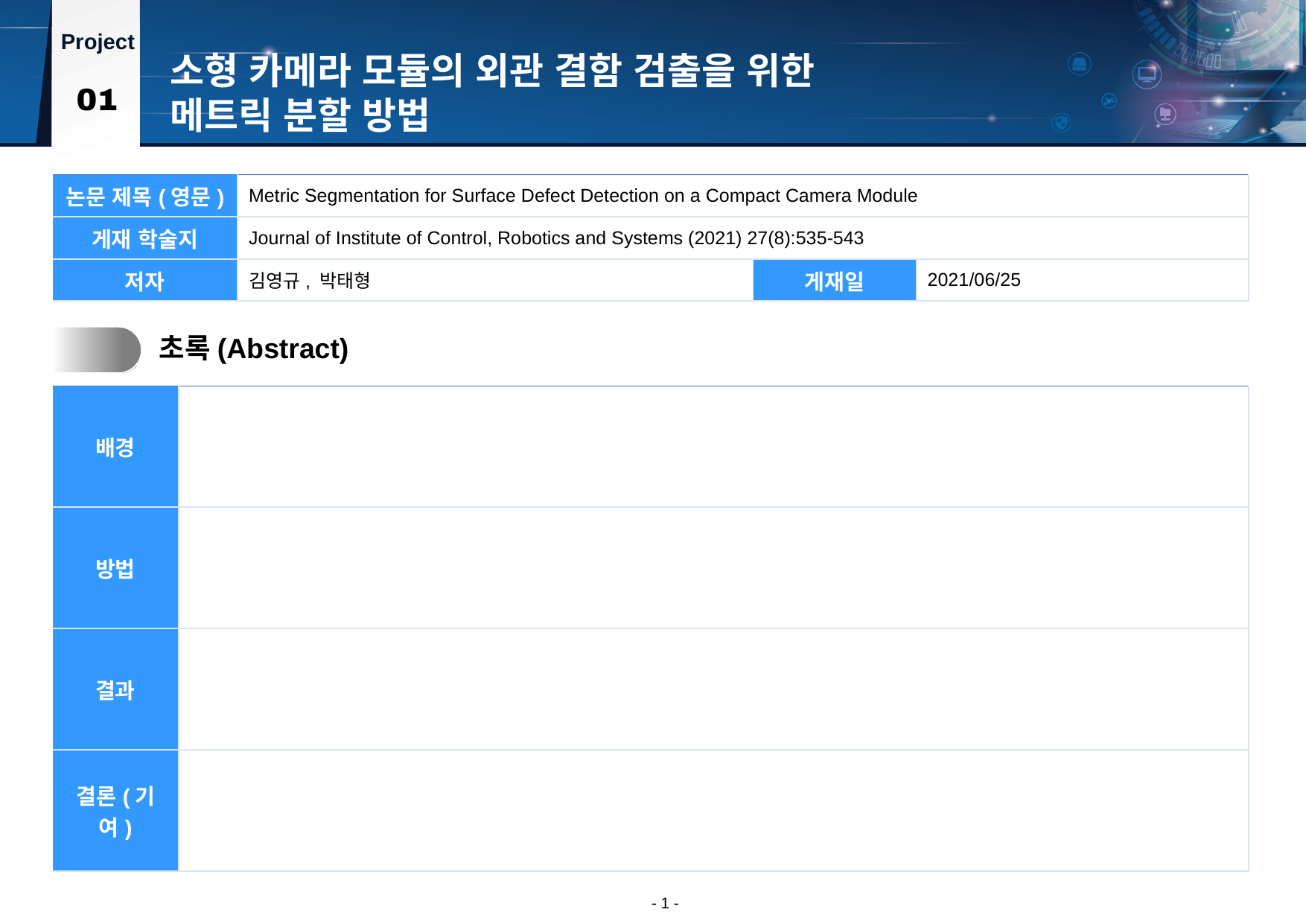

소형 카메라 모듈의 외관 결함 검출을 위한
메트릭 분할 방법
01
| 논문 제목(영문) | Metric Segmentation for Surface Defect Detection on a Compact Camera Module |  |  |
| --- | --- | --- | --- |
| 게재 학술지 | Journal of Institute of Control, Robotics and Systems (2021) 27(8):535-543 |  |  |
| 저자 | 김영규, 박태형 | 게재일 | 2021/06/25 |

1.
초록(Abstract)
| 배경 |  |
| --- | --- |
| 방법 |  |
| 결과 |  |
| 결론(기여) |  |
- 1 -